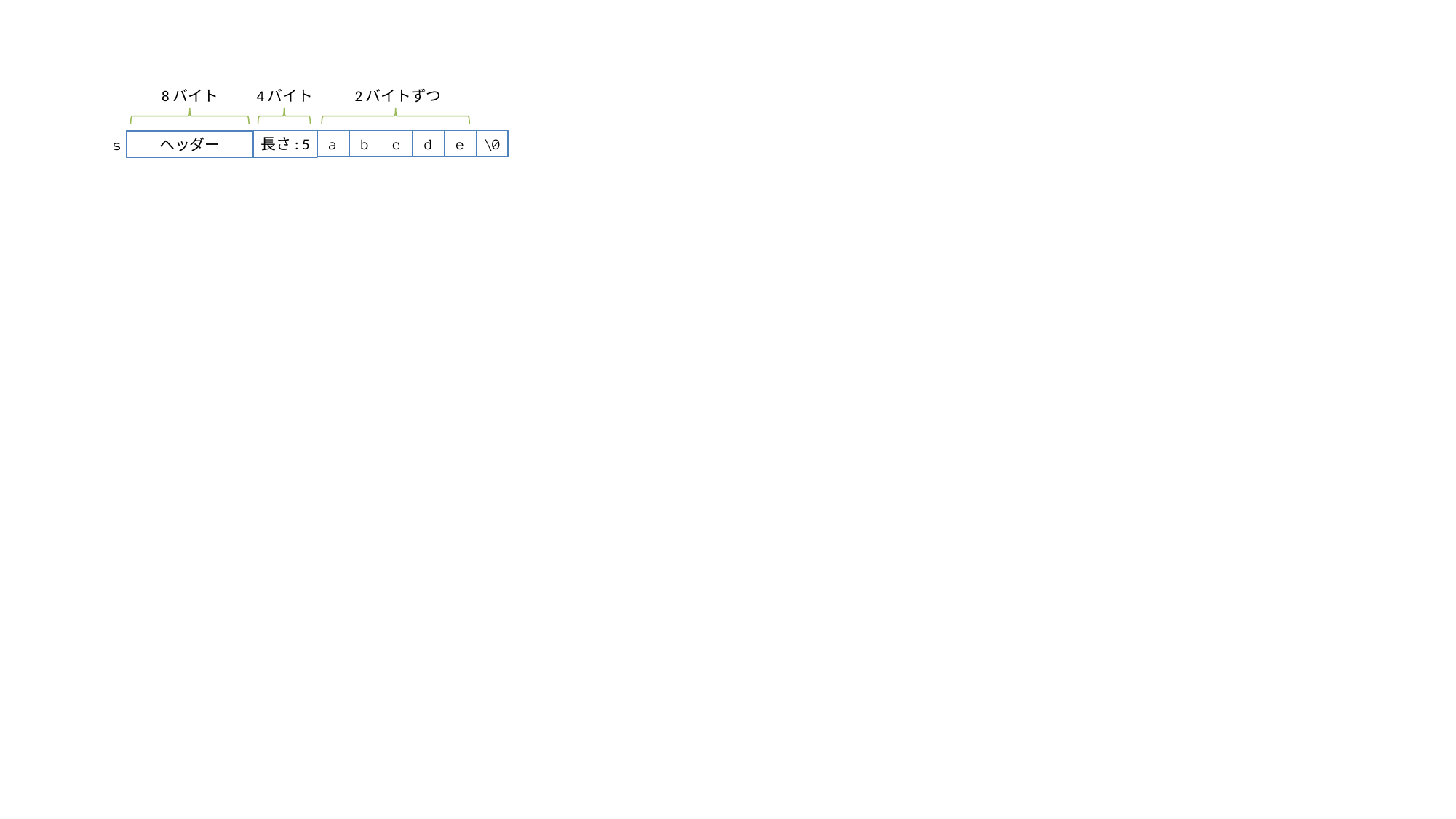

8バイト
4バイト
2バイトずつ

長さ: 5
a
b
c
d
e
\0
s
ヘッダー